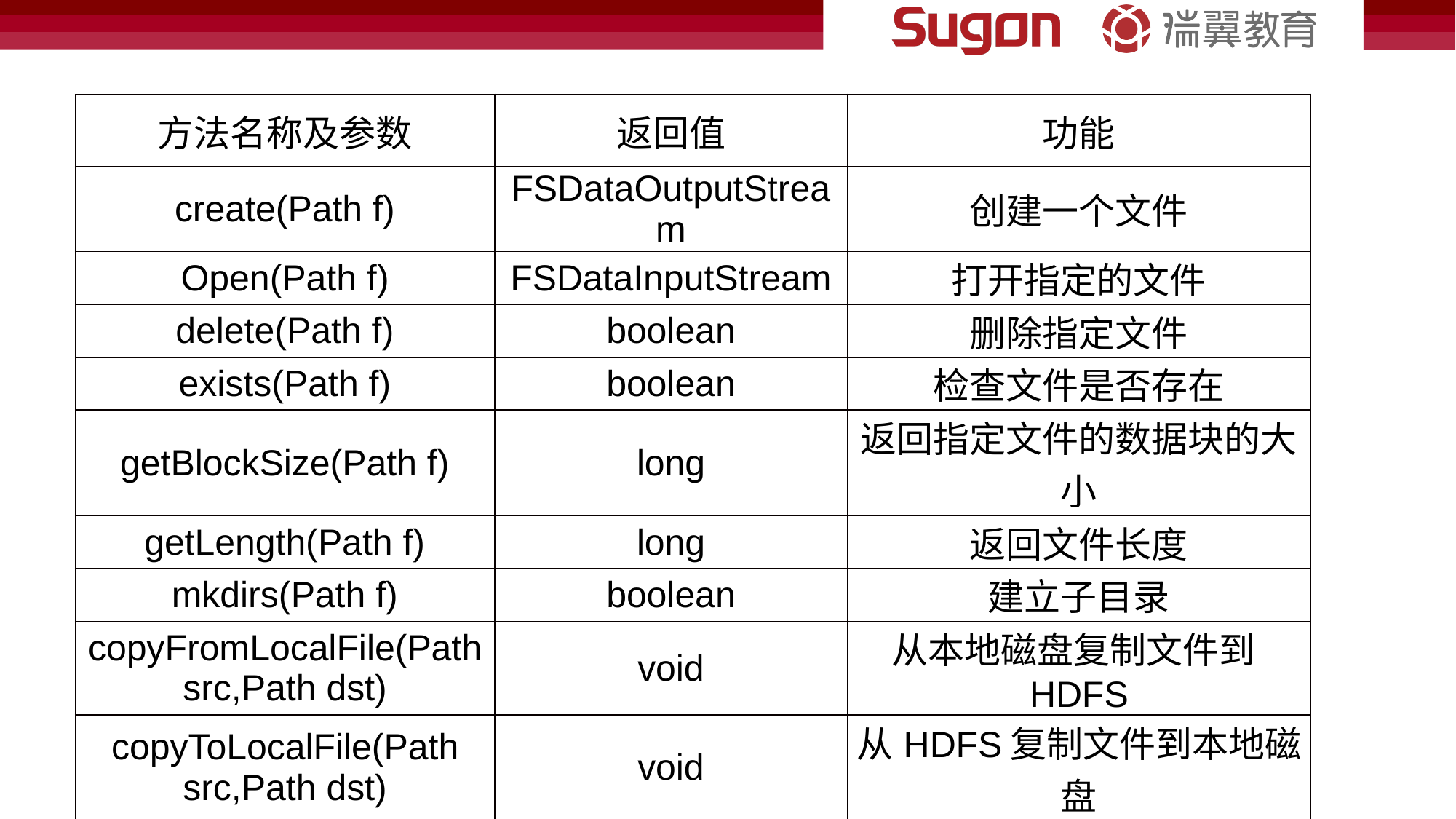

| 方法名称及参数 | 返回值 | 功能 |
| --- | --- | --- |
| create(Path f) | FSDataOutputStream | 创建一个文件 |
| Open(Path f) | FSDataInputStream | 打开指定的文件 |
| delete(Path f) | boolean | 删除指定文件 |
| exists(Path f) | boolean | 检查文件是否存在 |
| getBlockSize(Path f) | long | 返回指定文件的数据块的大小 |
| getLength(Path f) | long | 返回文件长度 |
| mkdirs(Path f) | boolean | 建立子目录 |
| copyFromLocalFile(Path src,Path dst) | void | 从本地磁盘复制文件到HDFS |
| copyToLocalFile(Path src,Path dst) | void | 从HDFS复制文件到本地磁盘 |
| … | … | … |